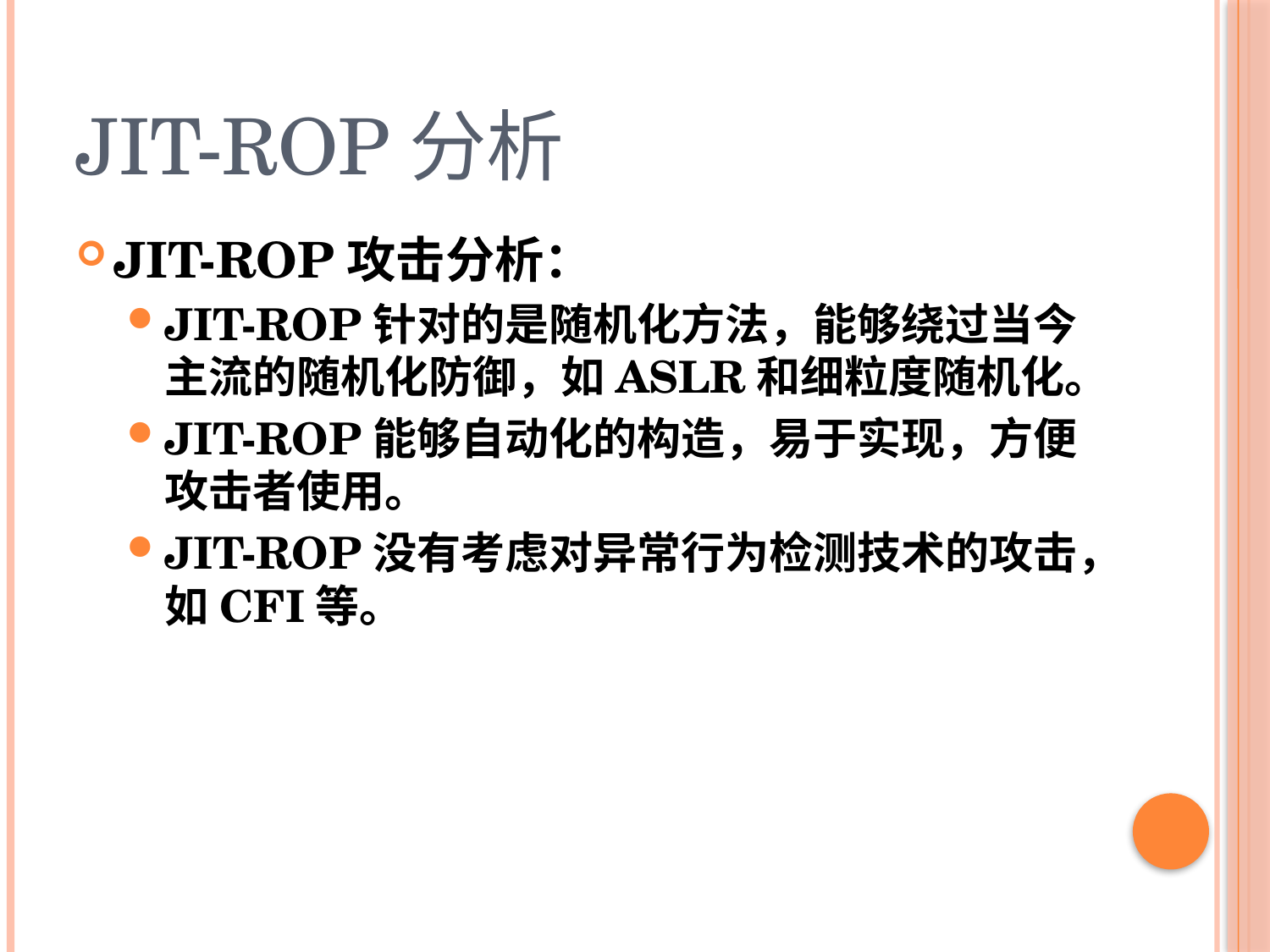

# JIT-ROP分析
JIT-ROP攻击分析：
JIT-ROP针对的是随机化方法，能够绕过当今主流的随机化防御，如ASLR和细粒度随机化。
JIT-ROP能够自动化的构造，易于实现，方便攻击者使用。
JIT-ROP没有考虑对异常行为检测技术的攻击，如CFI等。